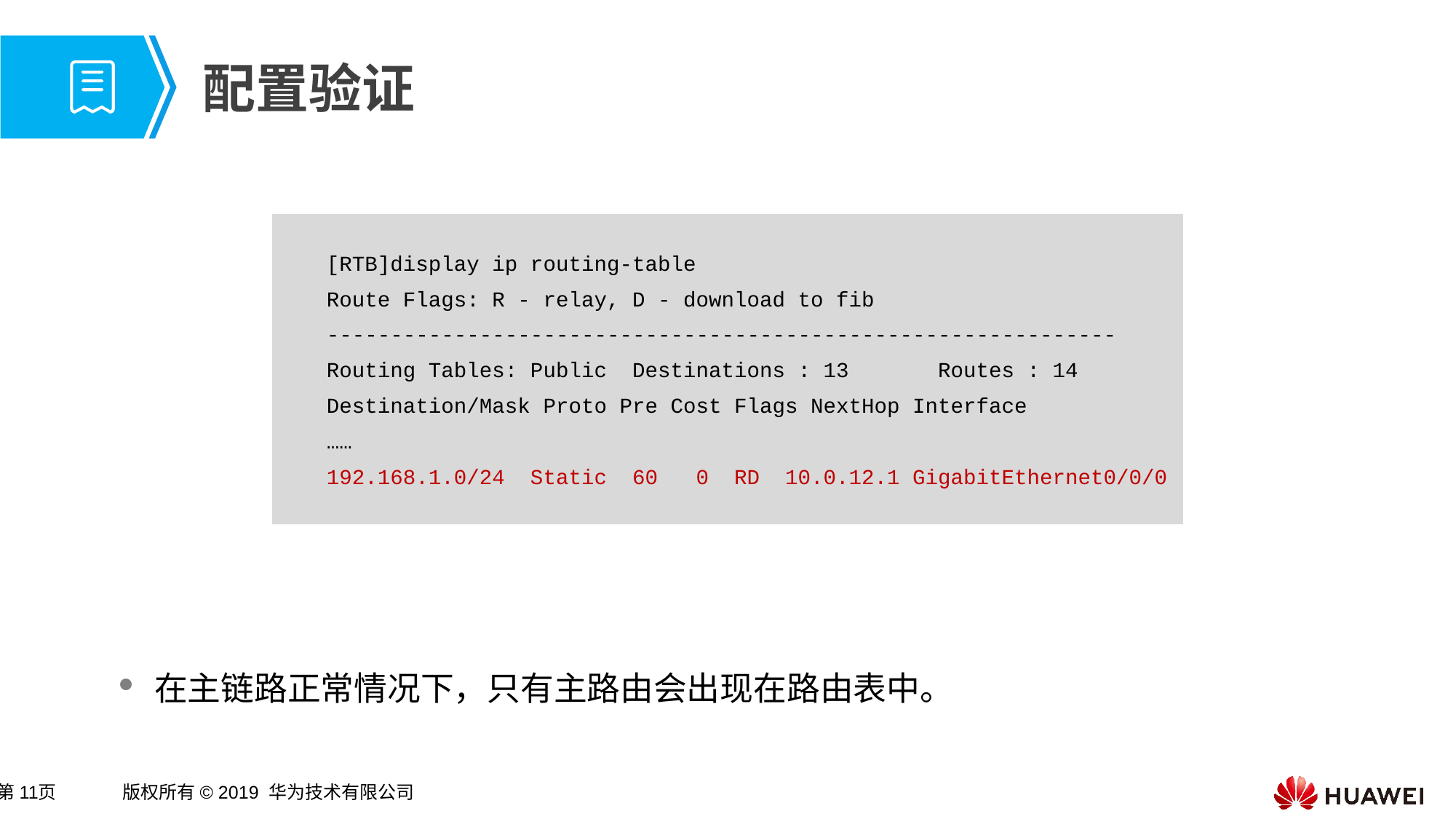

# 配置验证

在主链路正常情况下，只有主路由会出现在路由表中。

[RTB]display ip routing-table
Route Flags: R - relay, D - download to fib
--------------------------------------------------------------
Routing Tables: Public  Destinations : 13       Routes : 14
Destination/Mask Proto Pre Cost Flags NextHop Interface
……
192.168.1.0/24  Static  60   0  RD  10.0.12.1 GigabitEthernet0/0/0